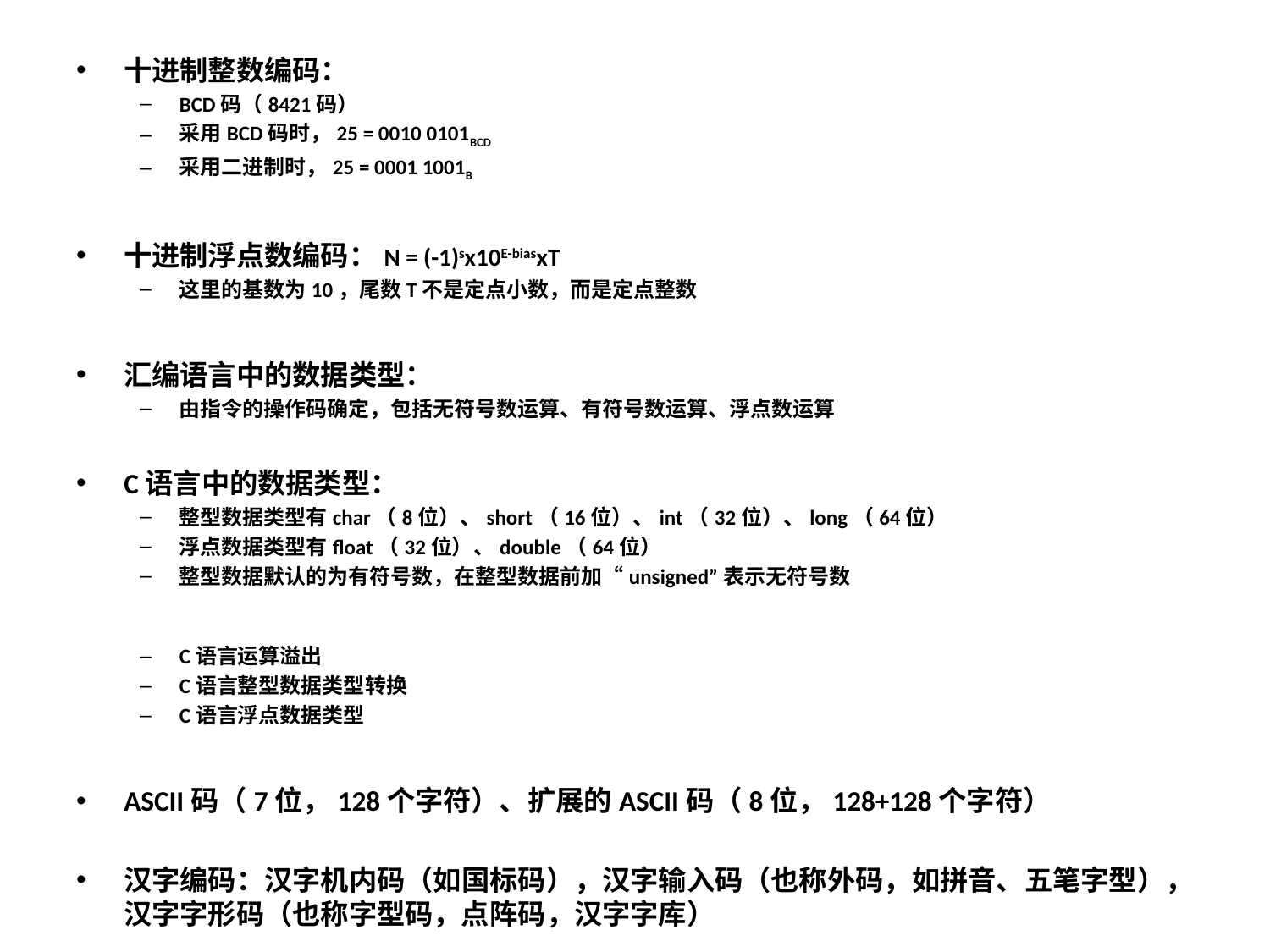

十进制整数编码：
BCD码（8421码）
采用BCD码时，25 = 0010 0101BCD
采用二进制时，25 = 0001 1001B

十进制浮点数编码：N = (-1)sx10E-biasxT
这里的基数为10，尾数T不是定点小数，而是定点整数

汇编语言中的数据类型：
由指令的操作码确定，包括无符号数运算、有符号数运算、浮点数运算

C语言中的数据类型：
整型数据类型有char（8位）、short（16位）、int（32位）、long（64位）
浮点数据类型有float（32位）、double（64位）
整型数据默认的为有符号数，在整型数据前加“unsigned”表示无符号数

C语言运算溢出
C语言整型数据类型转换
C语言浮点数据类型

ASCII码（7位，128个字符）、扩展的ASCII码（8位，128+128个字符）

汉字编码：汉字机内码（如国标码），汉字输入码（也称外码，如拼音、五笔字型），汉字字形码（也称字型码，点阵码，汉字字库）